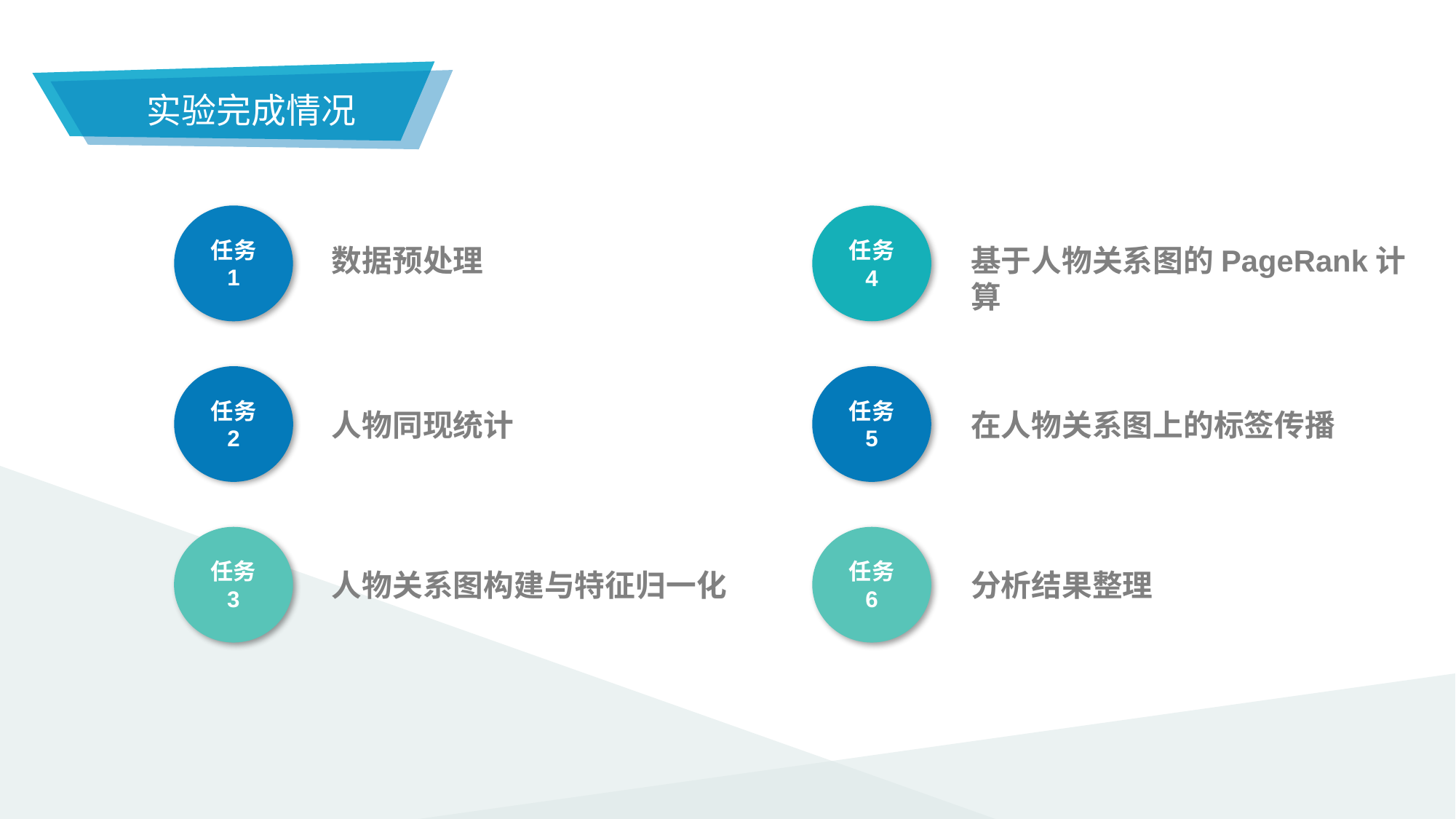

实验完成情况
任务 1
任务 4
基于人物关系图的PageRank计算
数据预处理
任务 2
任务 5
在人物关系图上的标签传播
人物同现统计

任务 3
任务 6
分析结果整理
人物关系图构建与特征归一化